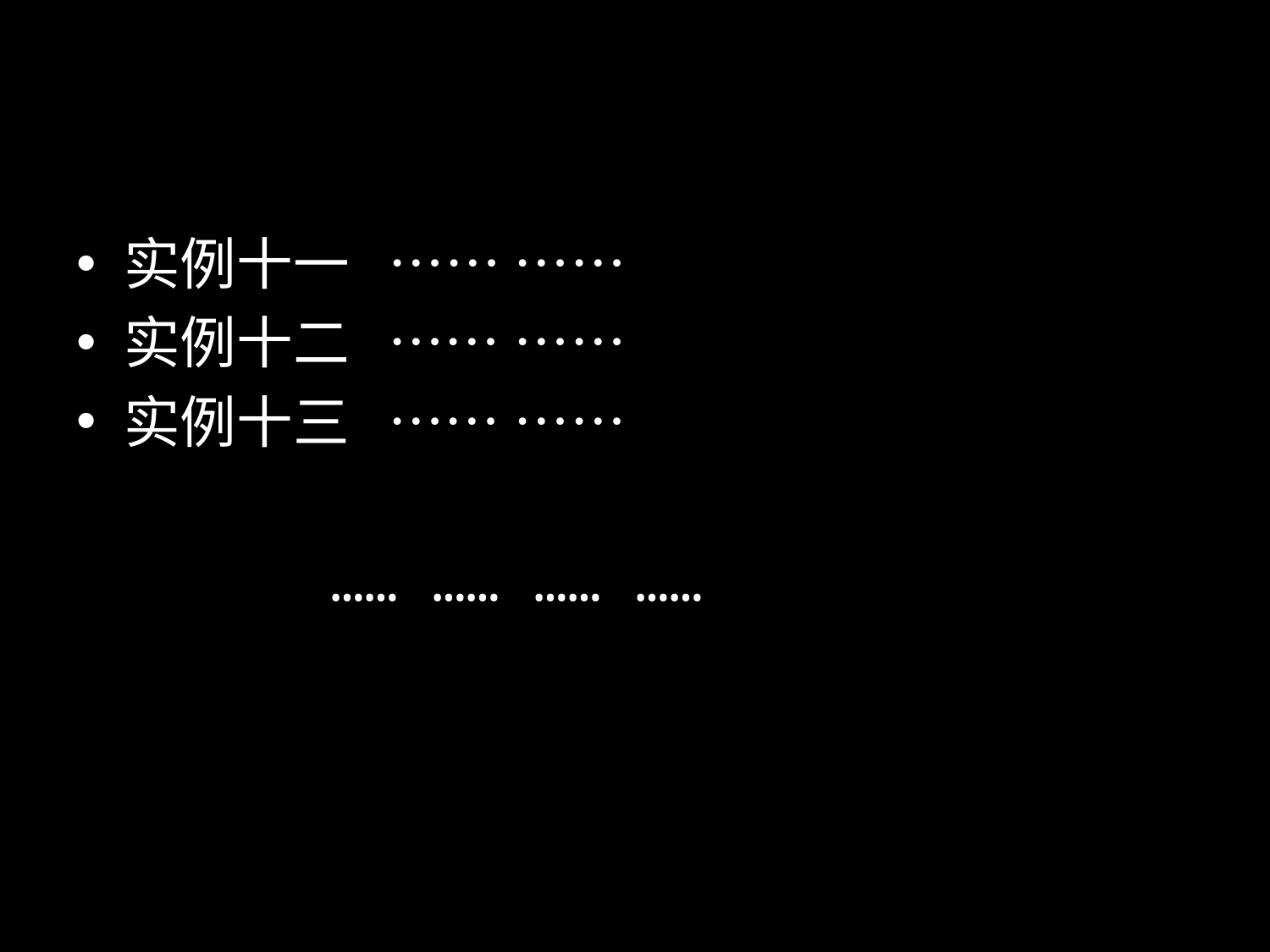

#
实例十一   …… ……
实例十二   …… ……
实例十三   …… ……

		…… …… …… ……